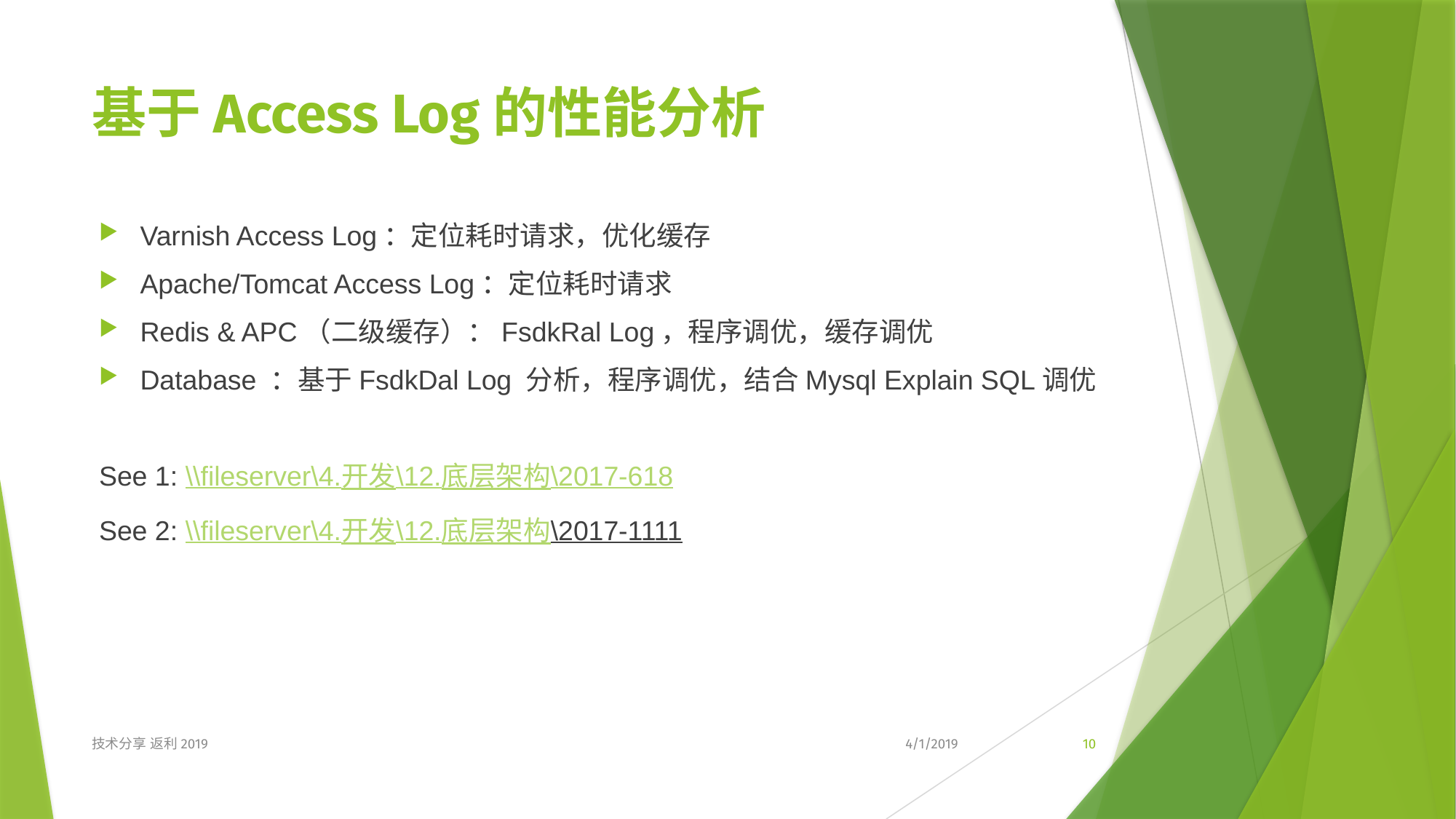

# 基于Access Log的性能分析
Varnish Access Log：定位耗时请求，优化缓存
Apache/Tomcat Access Log：定位耗时请求
Redis & APC（二级缓存）：FsdkRal Log，程序调优，缓存调优
Database ：基于FsdkDal Log 分析，程序调优，结合Mysql Explain SQL调优

See 1: \\fileserver\4.开发\12.底层架构\2017-618
See 2: \\fileserver\4.开发\12.底层架构\2017-1111
技术分享 返利2019
4/1/2019
10